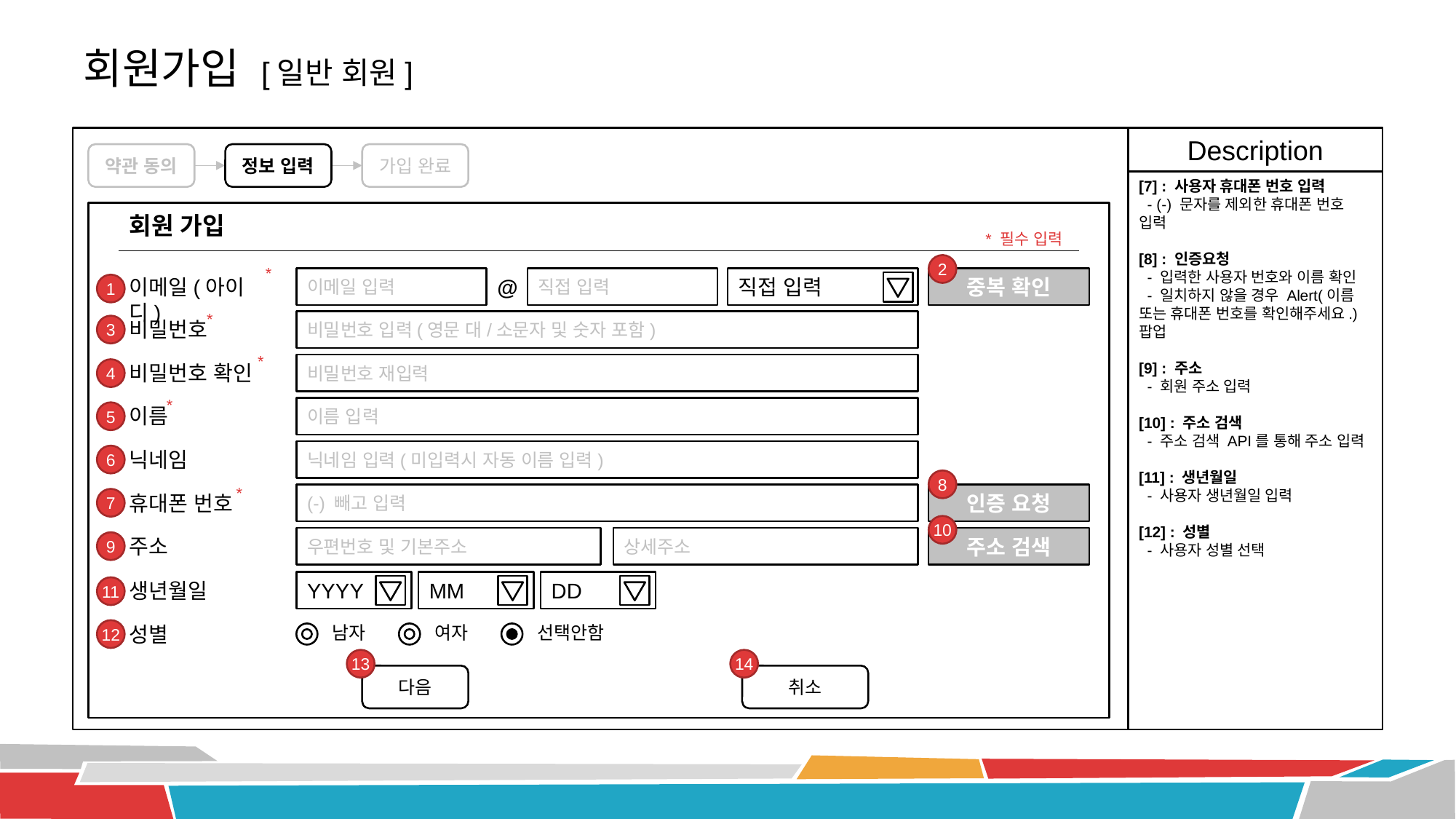

# 회원가입 [일반 회원]

Description
약관 동의
정보 입력
가입 완료
[7] : 사용자 휴대폰 번호 입력
  - (-) 문자를 제외한 휴대폰 번호 입력

[8] : 인증요청
  - 입력한 사용자 번호와 이름 확인
  - 일치하지 않을 경우 Alert(이름 또는 휴대폰 번호를 확인해주세요.) 팝업

[9] : 주소
  - 회원 주소 입력

[10] : 주소 검색
  - 주소 검색 API를 통해 주소 입력

[11] : 생년월일
  - 사용자 생년월일 입력

[12] : 성별
  - 사용자 성별 선택

회원 가입
* 필수 입력
2
*
중복 확인
이메일(아이디)
이메일 입력
@
직접 입력
직접 입력

1

*
비밀번호
비밀번호 입력(영문 대/소문자 및 숫자 포함)
3
*
비밀번호 확인
비밀번호 재입력
4
*
이름
이름 입력
5
닉네임
닉네임 입력(미입력시 자동 이름 입력)
6
8
*
휴대폰 번호
(-) 빼고 입력
인증 요청
7
10
주소
우편번호 및 기본주소
상세주소
주소 검색
9
YYYY
MM
DD
생년월일

11

성별
남자
여자
선택안함
12

13
14
다음
취소